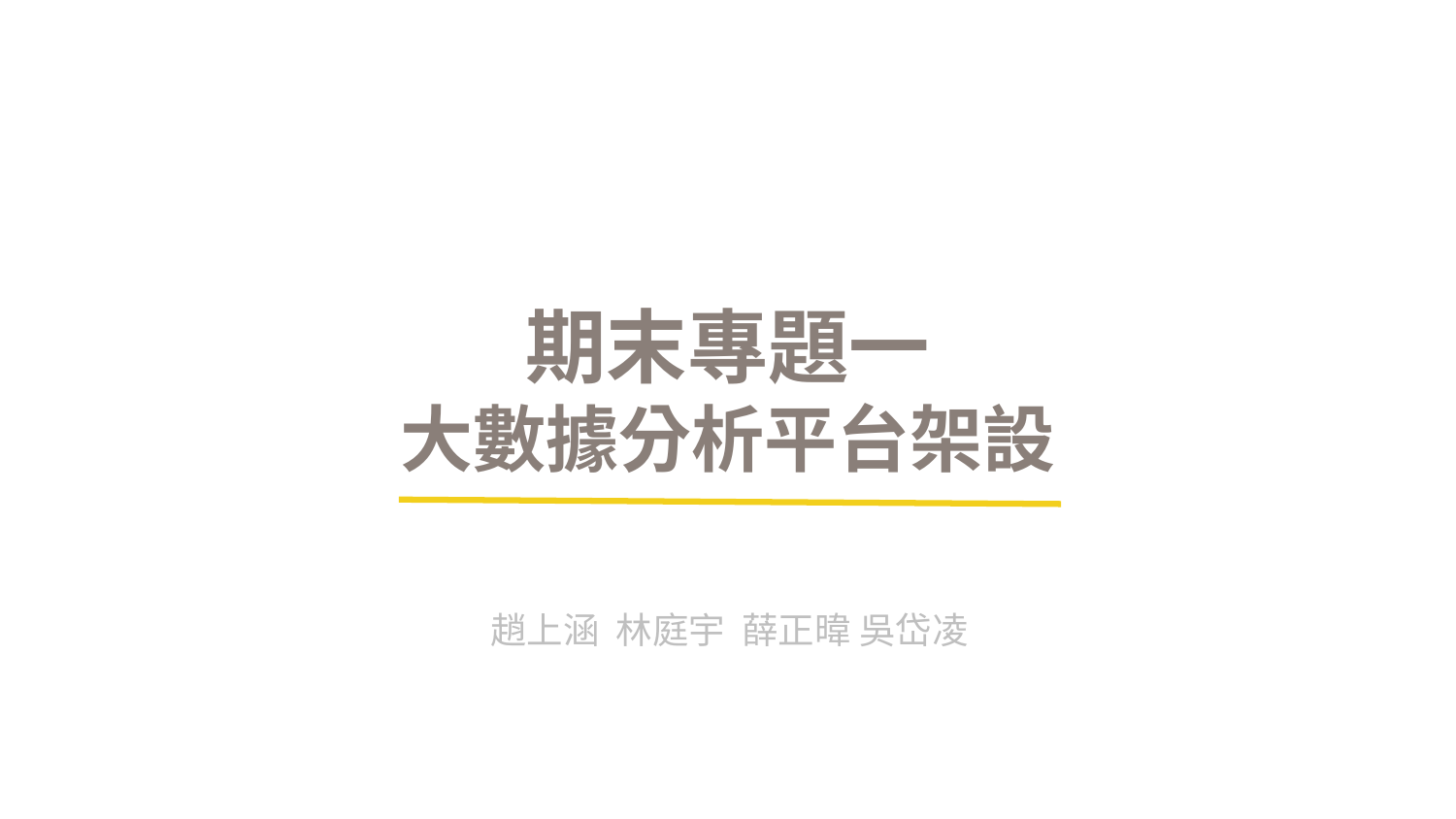

# 期末專題一 大數據分析平台架設
趙上涵  林庭宇  薛正暐 吳岱凌